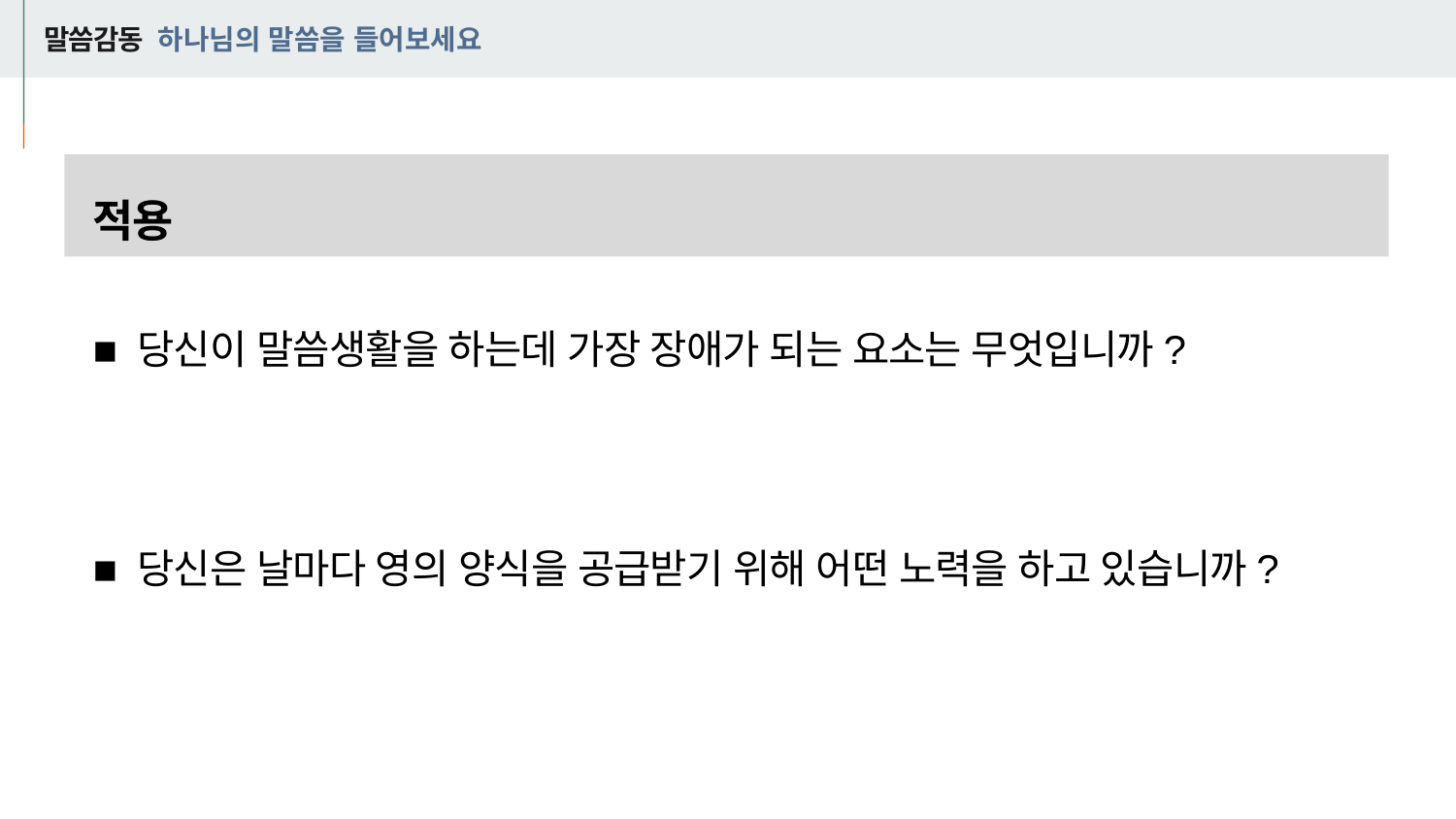

# 말씀감동  하나님의 말씀을 들어보세요
적용
■ 당신이 말씀생활을 하는데 가장 장애가 되는 요소는 무엇입니까?

■ 당신은 날마다 영의 양식을 공급받기 위해 어떤 노력을 하고 있습니까?